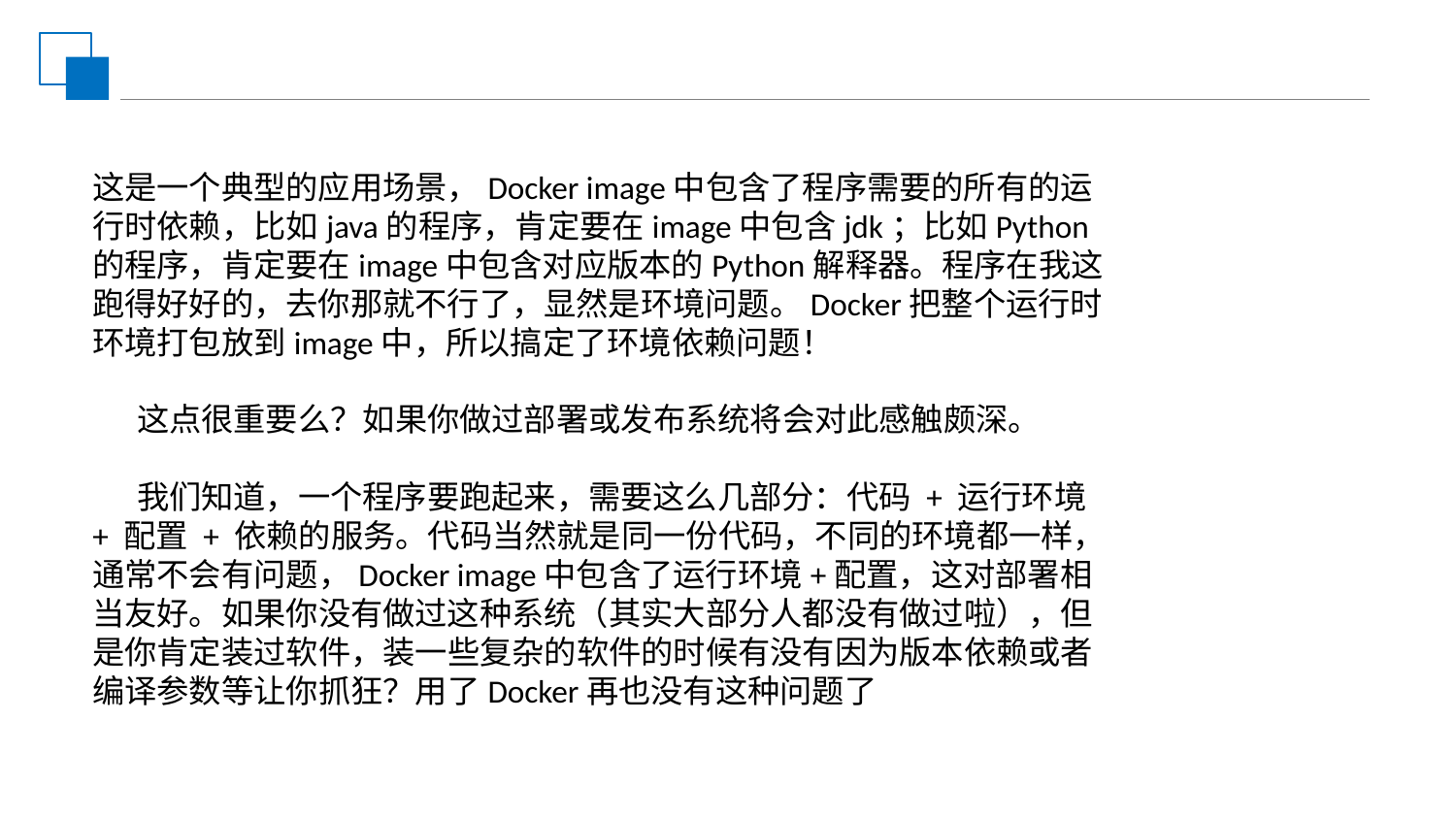

这是一个典型的应用场景，Docker image中包含了程序需要的所有的运行时依赖，比如java的程序，肯定要在image中包含jdk；比如Python的程序，肯定要在image中包含对应版本的Python解释器。程序在我这跑得好好的，去你那就不行了，显然是环境问题。Docker把整个运行时环境打包放到image中，所以搞定了环境依赖问题！

     这点很重要么？如果你做过部署或发布系统将会对此感触颇深。

     我们知道，一个程序要跑起来，需要这么几部分：代码 + 运行环境 + 配置 + 依赖的服务。代码当然就是同一份代码，不同的环境都一样，通常不会有问题，Docker image中包含了运行环境+配置，这对部署相当友好。如果你没有做过这种系统（其实大部分人都没有做过啦），但是你肯定装过软件，装一些复杂的软件的时候有没有因为版本依赖或者编译参数等让你抓狂？用了Docker再也没有这种问题了